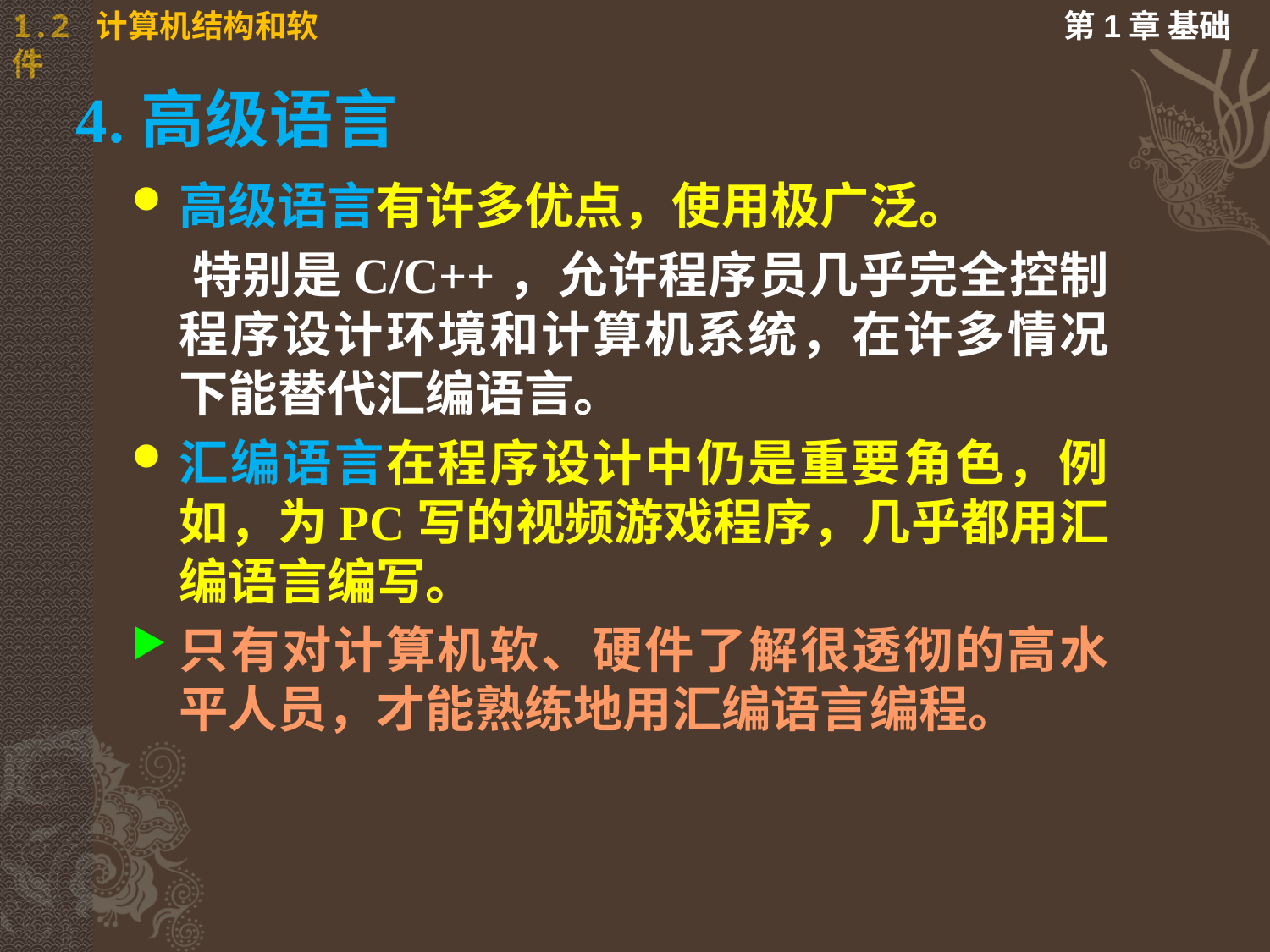

# 4.高级语言
高级语言有许多优点，使用极广泛。
    特别是C/C++，允许程序员几乎完全控制程序设计环境和计算机系统，在许多情况下能替代汇编语言。
汇编语言在程序设计中仍是重要角色，例如，为PC写的视频游戏程序，几乎都用汇编语言编写。
只有对计算机软、硬件了解很透彻的高水平人员，才能熟练地用汇编语言编程。